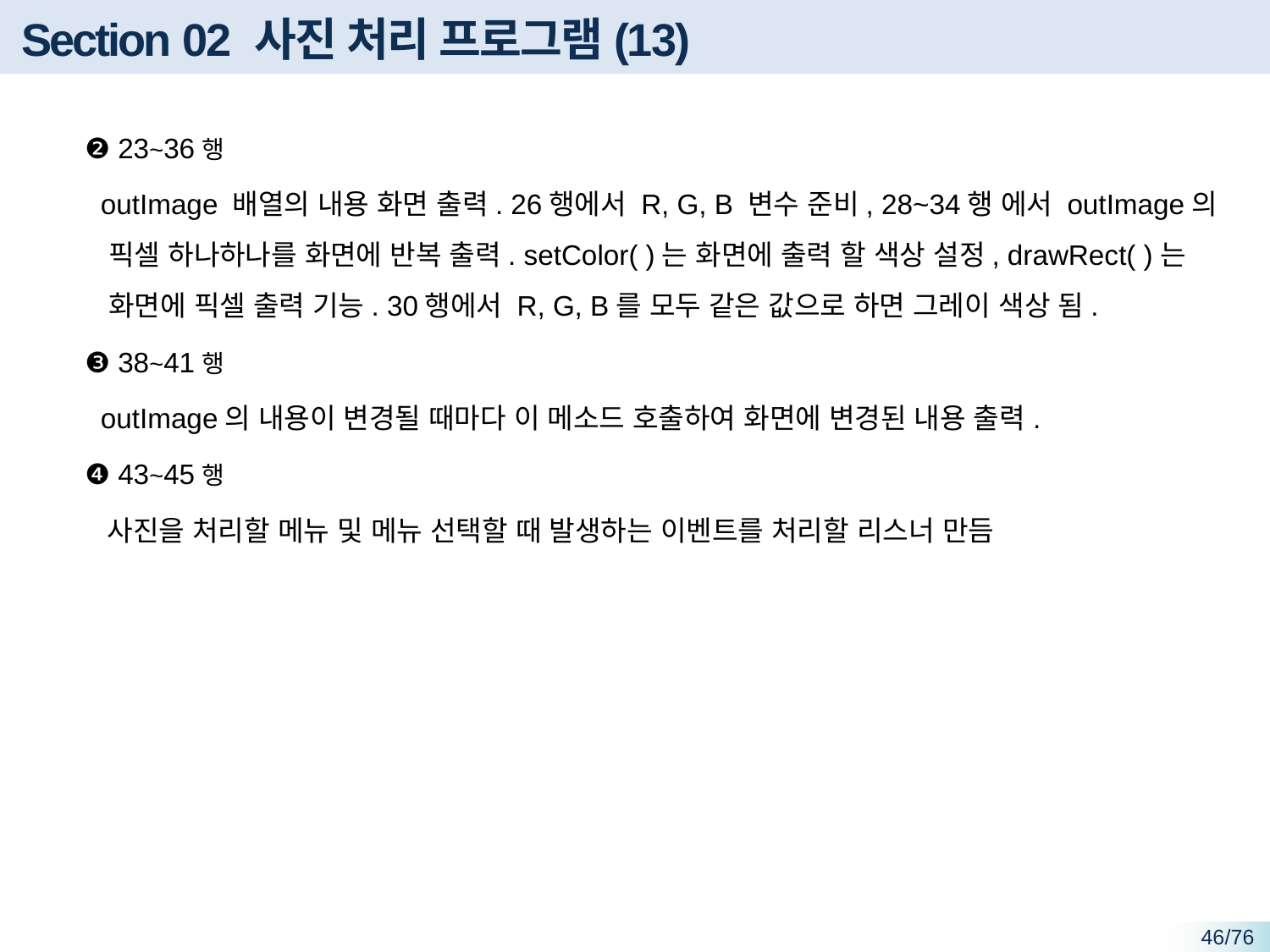

# Section 02 사진 처리 프로그램(13)
❷ 23~36행
  outImage 배열의 내용 화면 출력. 26행에서 R, G, B 변수 준비, 28~34행 에서 outImage의 픽셀 하나하나를 화면에 반복 출력. setColor( )는 화면에 출력 할 색상 설정, drawRect( )는 화면에 픽셀 출력 기능. 30행에서 R, G, B를 모두 같은 값으로 하면 그레이 색상 됨.
❸ 38~41행
  outImage의 내용이 변경될 때마다 이 메소드 호출하여 화면에 변경된 내용 출력.
❹ 43~45행
  사진을 처리할 메뉴 및 메뉴 선택할 때 발생하는 이벤트를 처리할 리스너 만듬